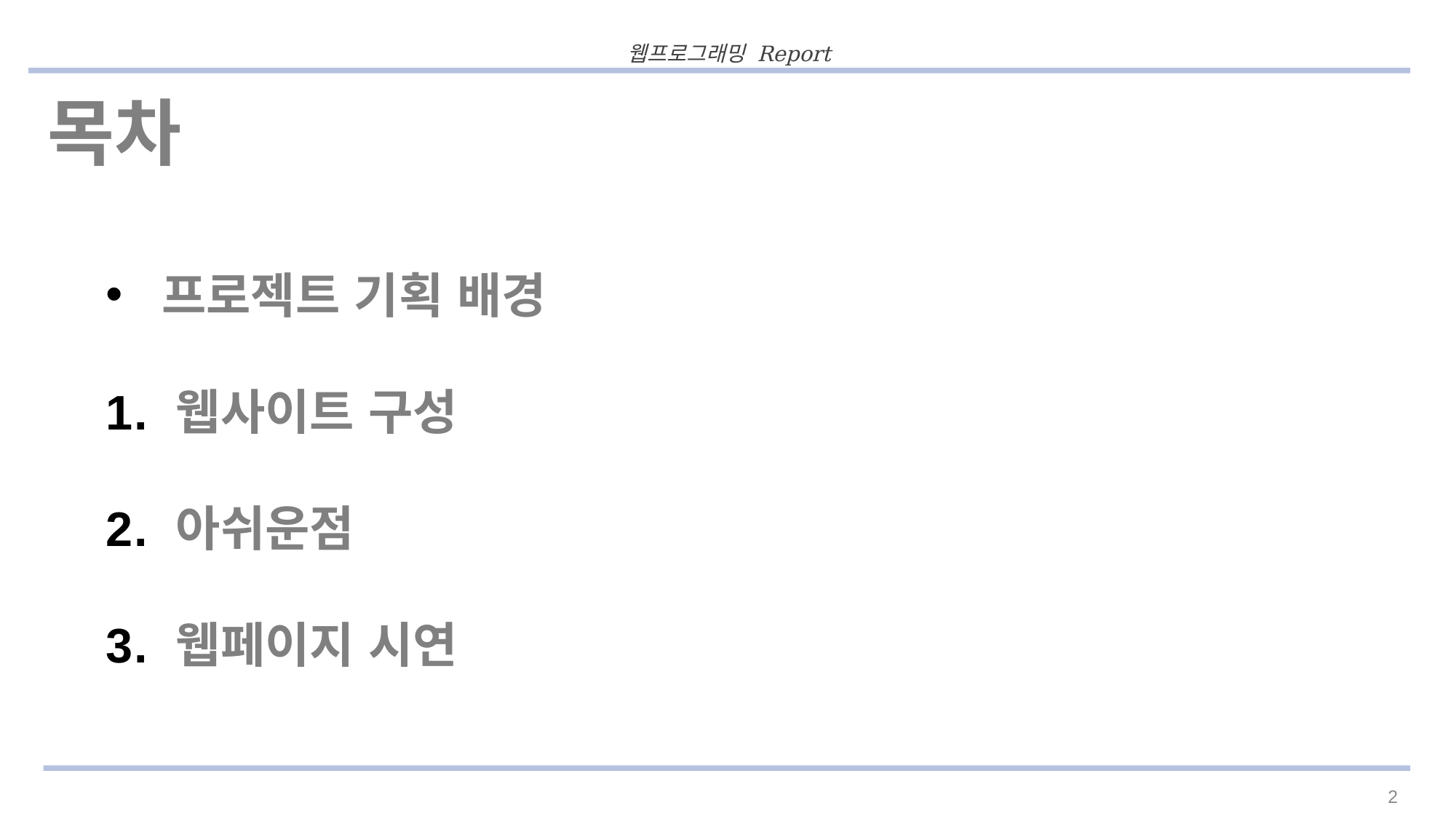

목차
 프로젝트 기획 배경

 웹사이트 구성

 아쉬운점

 웹페이지 시연
2